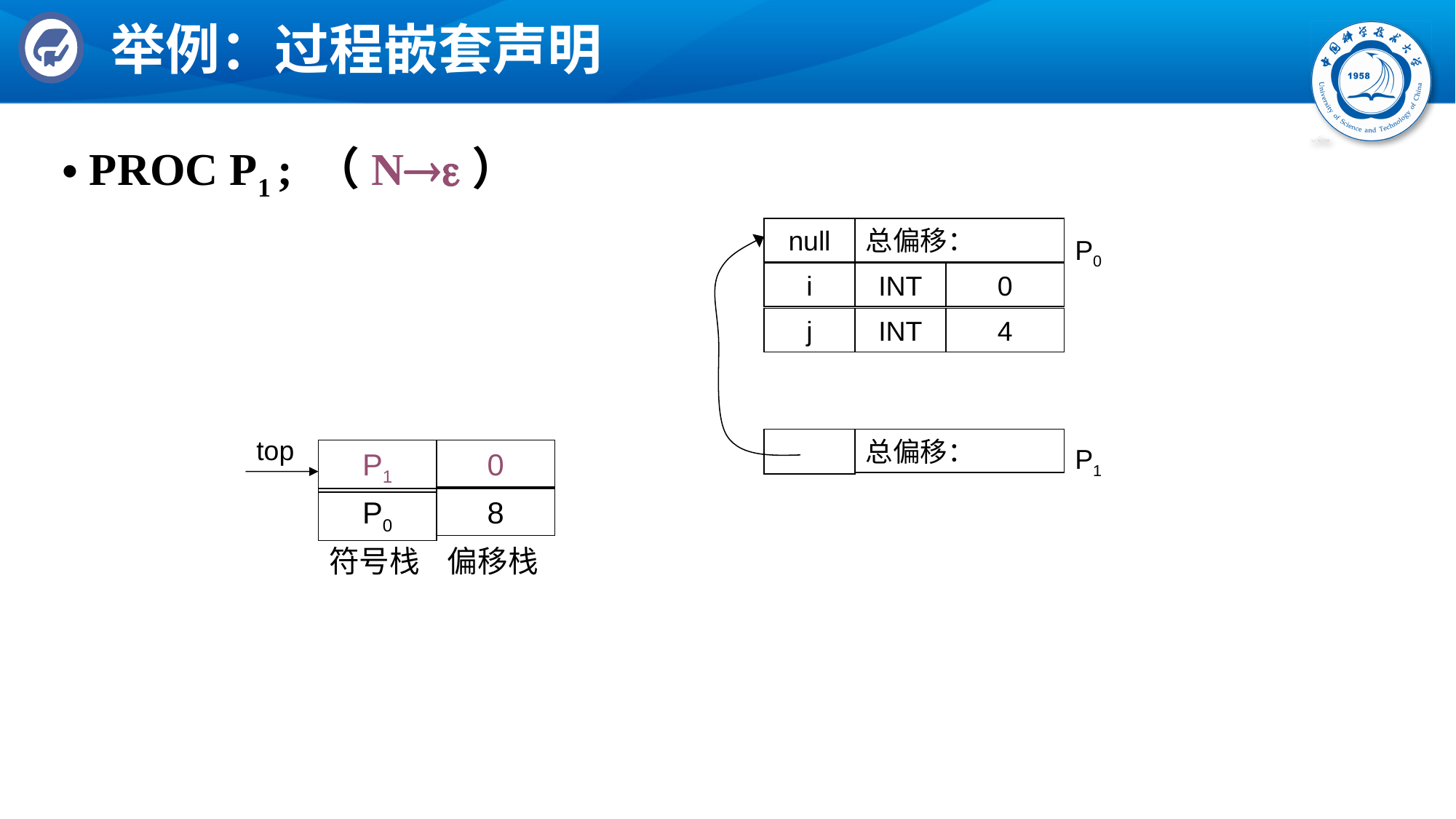

# 举例：过程嵌套声明
PROC P1 ; （N→ε）
null
总偏移：
P0

i
INT
0
j
INT
4
top

总偏移：
P1
P1
0

P0
8
符号栈
偏移栈